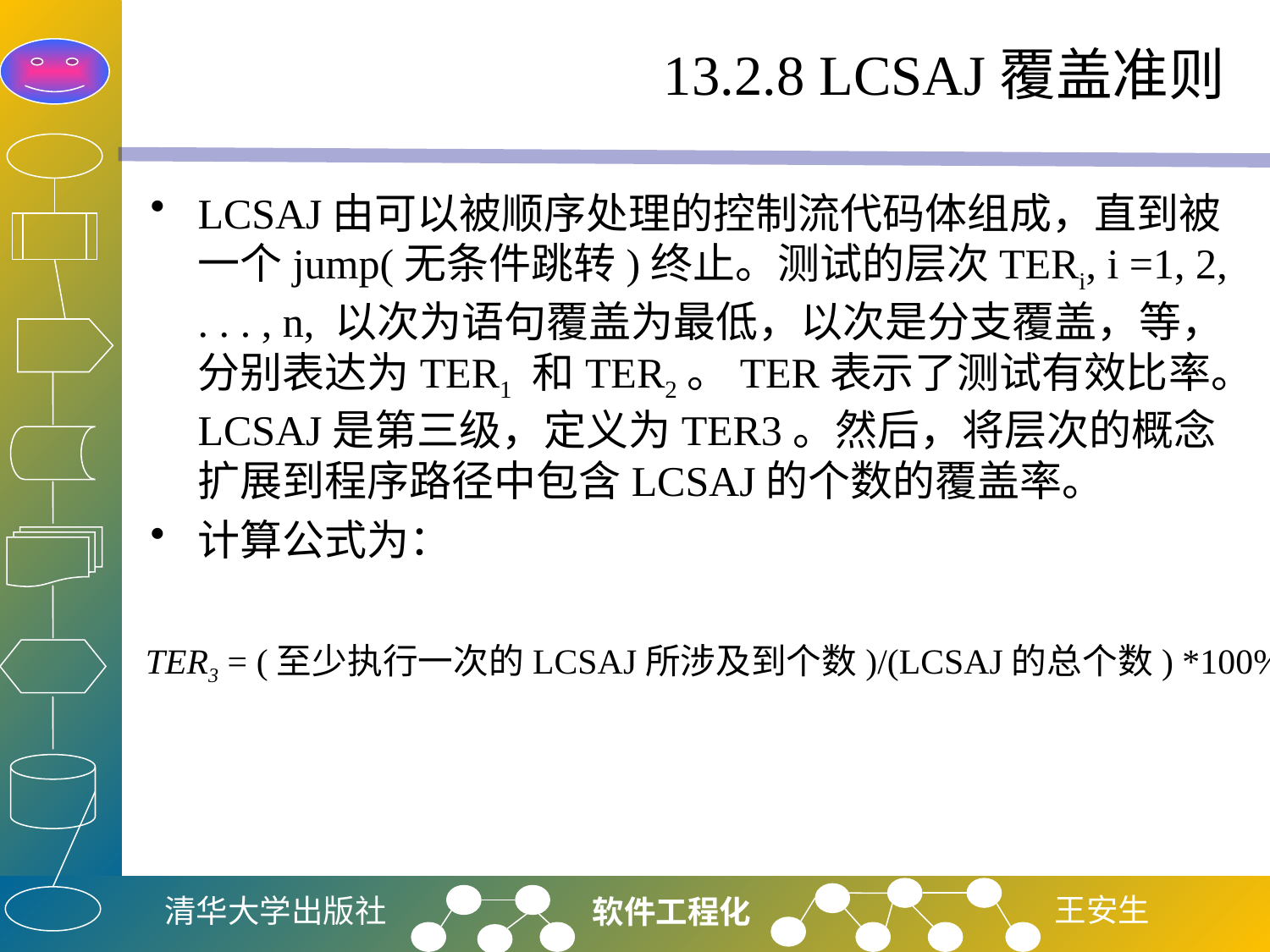

# 13.2.8 LCSAJ覆盖准则
LCSAJ由可以被顺序处理的控制流代码体组成，直到被一个jump(无条件跳转)终止。测试的层次TERi, i =1, 2, . . . , n, 以次为语句覆盖为最低，以次是分支覆盖，等，分别表达为TER1 和TER2。TER表示了测试有效比率。LCSAJ是第三级，定义为TER3。然后，将层次的概念扩展到程序路径中包含LCSAJ的个数的覆盖率。
计算公式为：
TER3 = (至少执行一次的LCSAJ所涉及到个数)/(LCSAJ的总个数) *100%